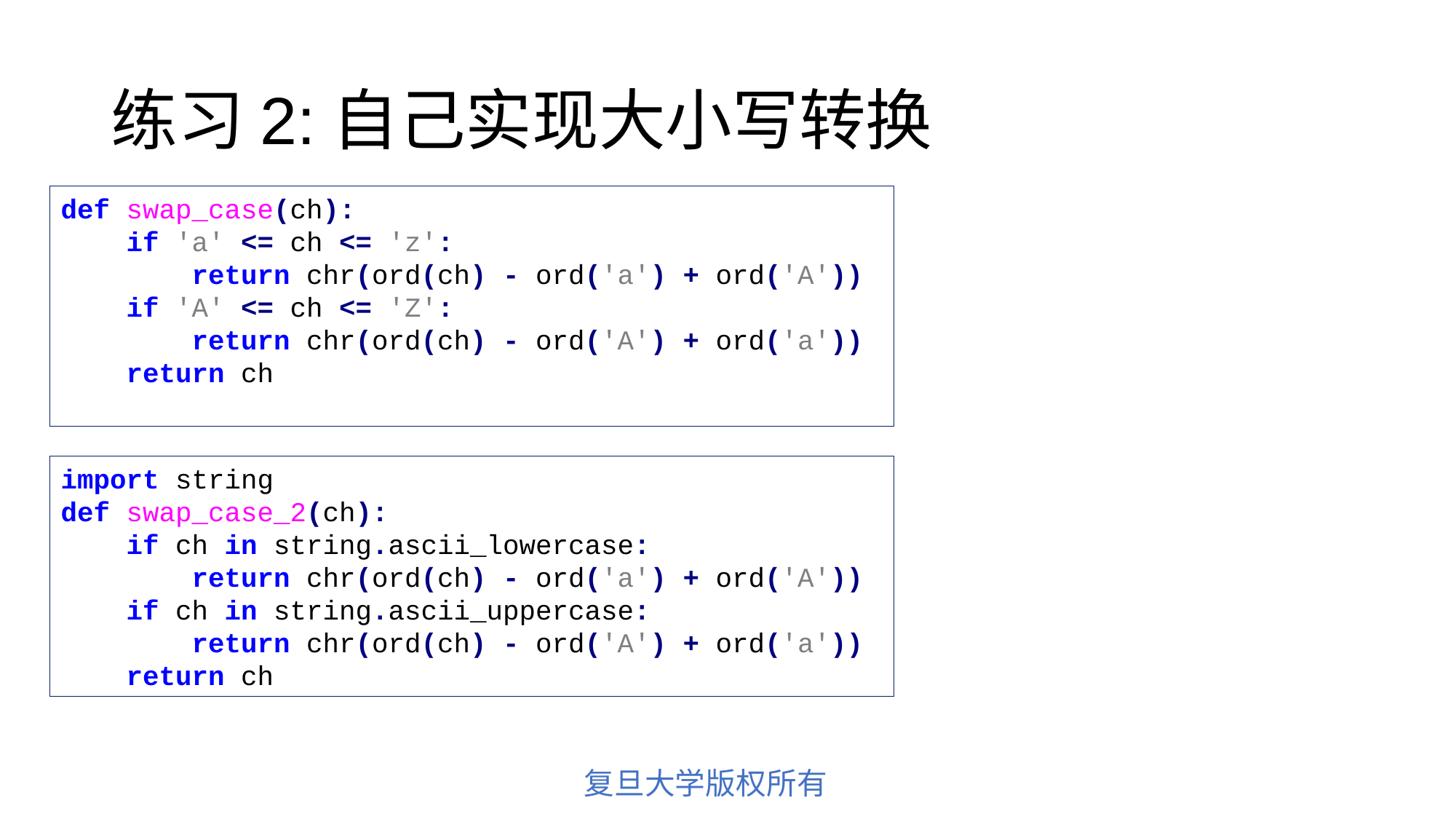

# 练习2:自己实现大小写转换
def swap_case(ch):
    if 'a' <= ch <= 'z':
        return chr(ord(ch) - ord('a') + ord('A'))
    if 'A' <= ch <= 'Z':
        return chr(ord(ch) - ord('A') + ord('a'))
    return ch

import string
def swap_case_2(ch):
    if ch in string.ascii_lowercase:
        return chr(ord(ch) - ord('a') + ord('A'))
    if ch in string.ascii_uppercase:
        return chr(ord(ch) - ord('A') + ord('a'))
    return ch